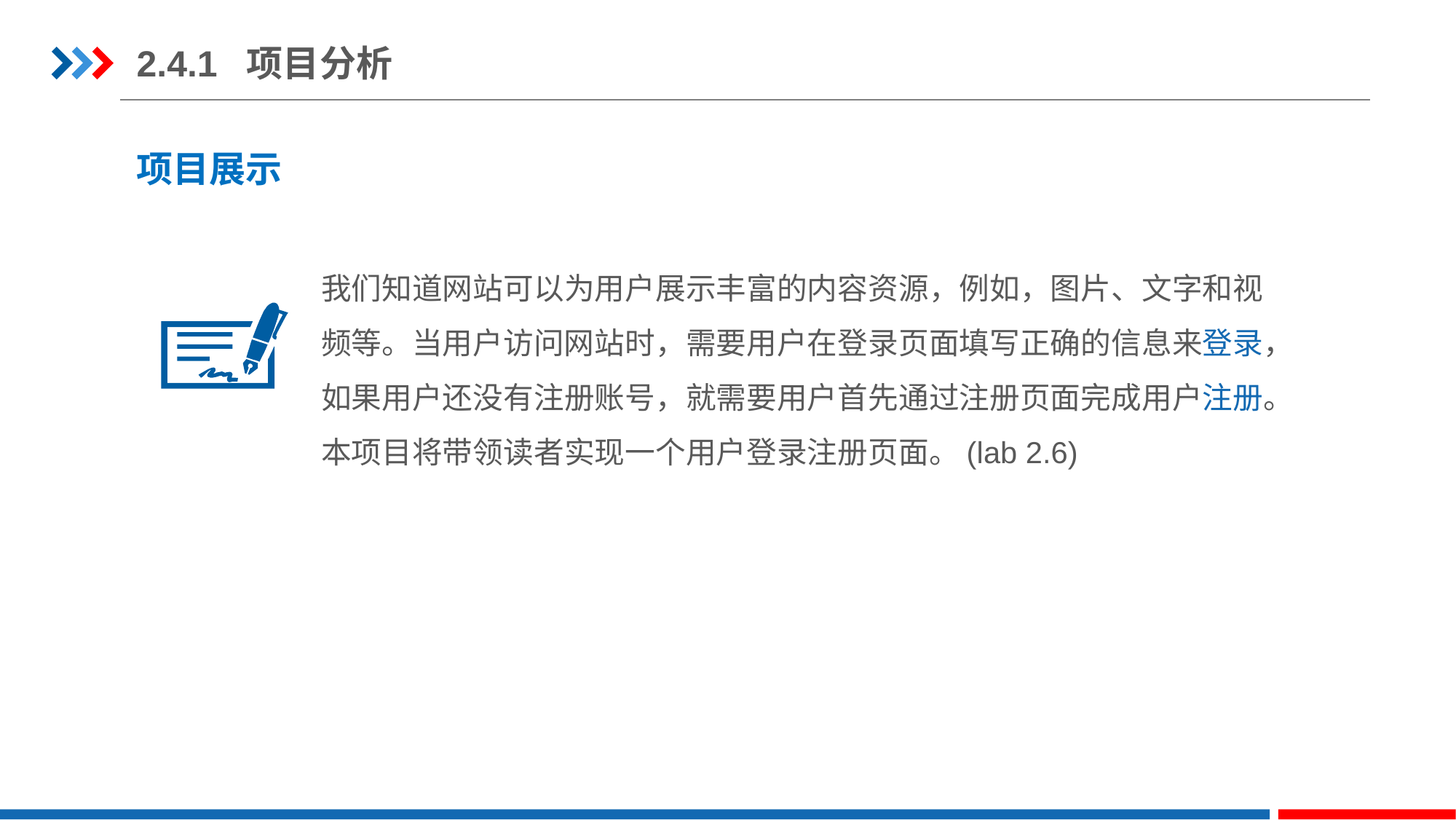

2.4.1  项目分析
项目展示
我们知道网站可以为用户展示丰富的内容资源，例如，图片、文字和视频等。当用户访问网站时，需要用户在登录页面填写正确的信息来登录，如果用户还没有注册账号，就需要用户首先通过注册页面完成用户注册。本项目将带领读者实现一个用户登录注册页面。(lab 2.6)